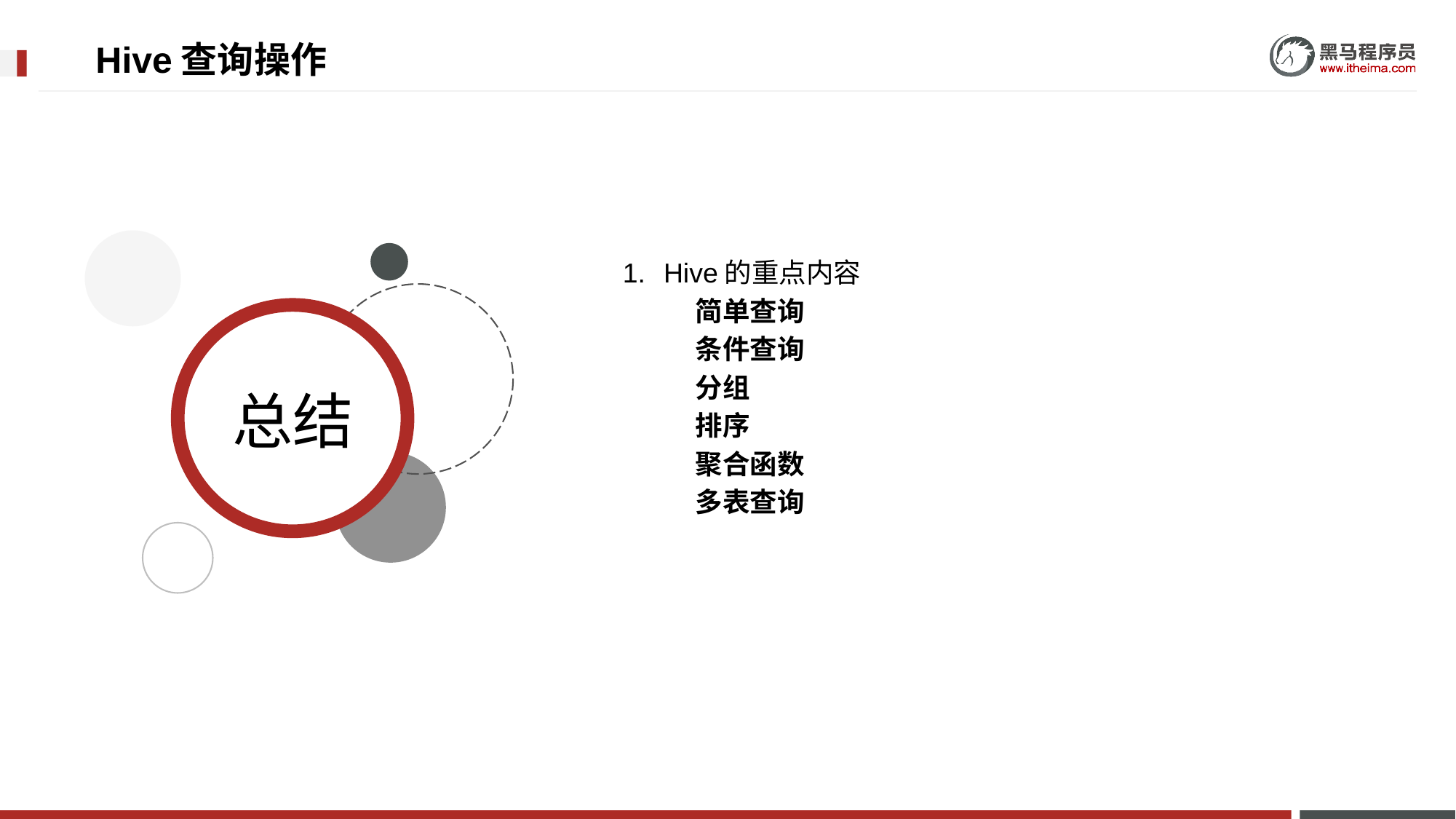

# Hive查询操作
Hive的重点内容
简单查询
条件查询
分组
排序
聚合函数
多表查询